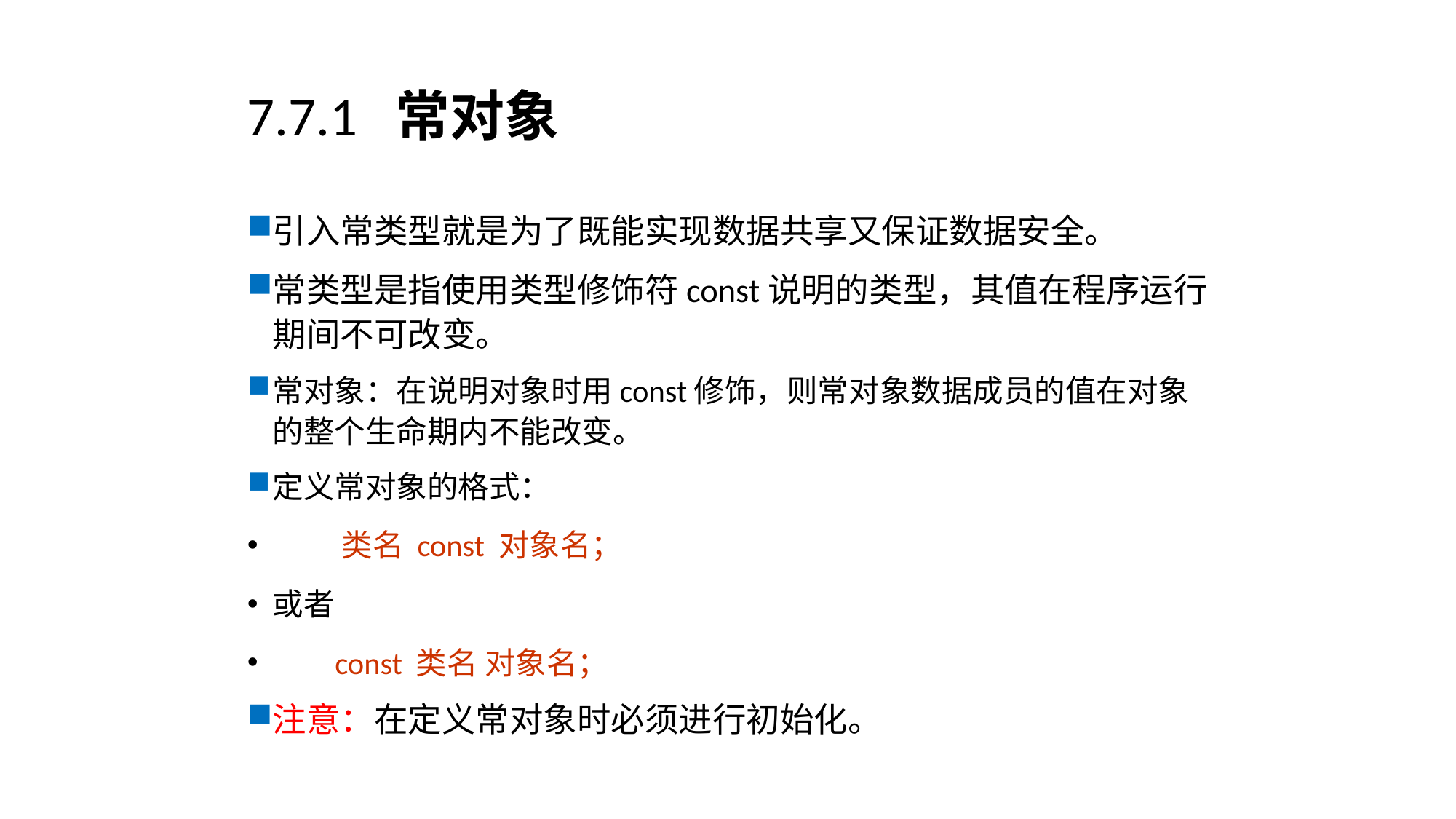

# 7.7.1  常对象
引入常类型就是为了既能实现数据共享又保证数据安全。
常类型是指使用类型修饰符const说明的类型，其值在程序运行期间不可改变。
常对象：在说明对象时用const修饰，则常对象数据成员的值在对象的整个生命期内不能改变。
定义常对象的格式：
         类名 const 对象名；
或者
         const 类名 对象名；
注意：在定义常对象时必须进行初始化。